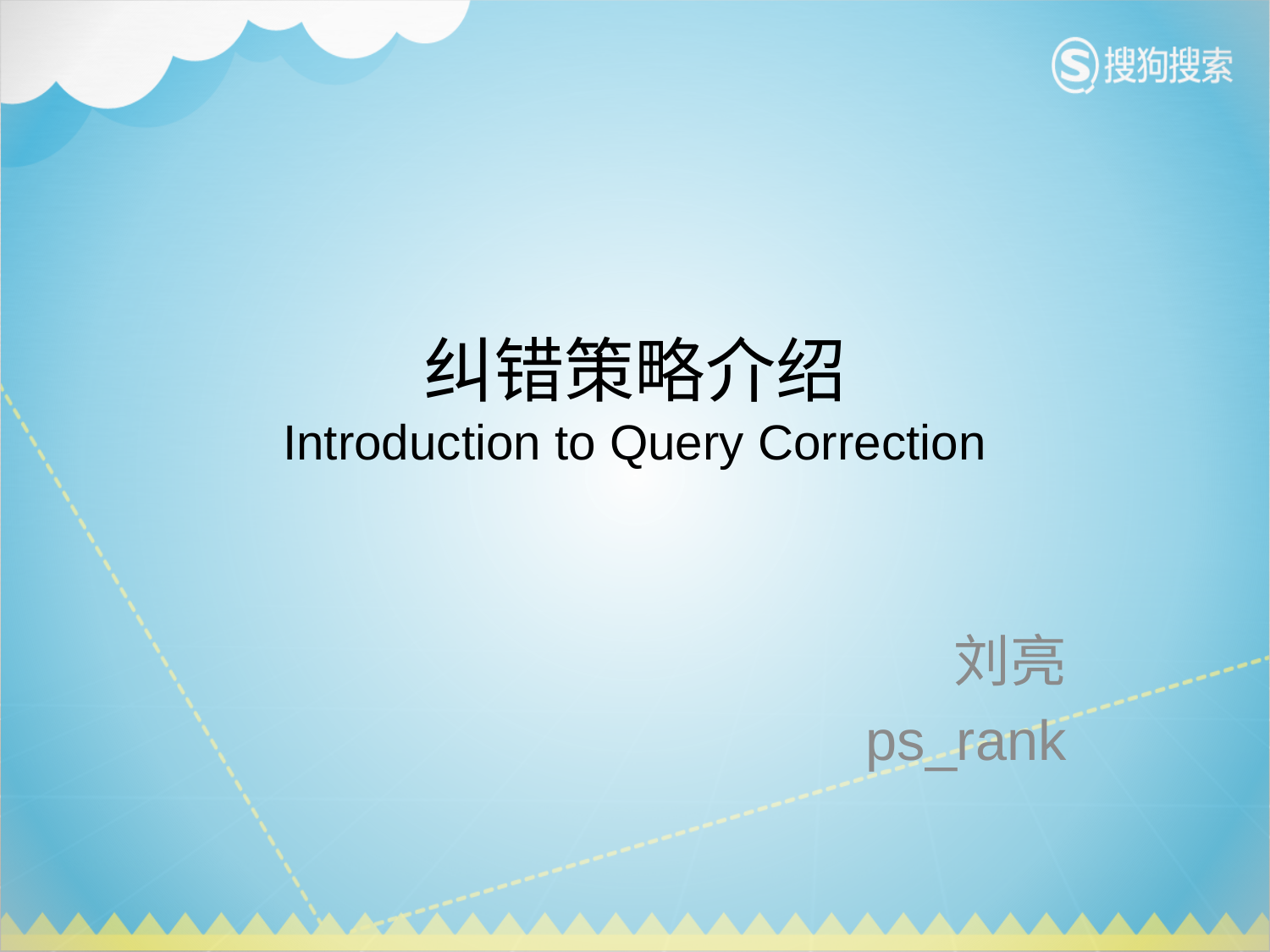

# 纠错策略介绍 Introduction to Query Correction

刘亮
ps_rank